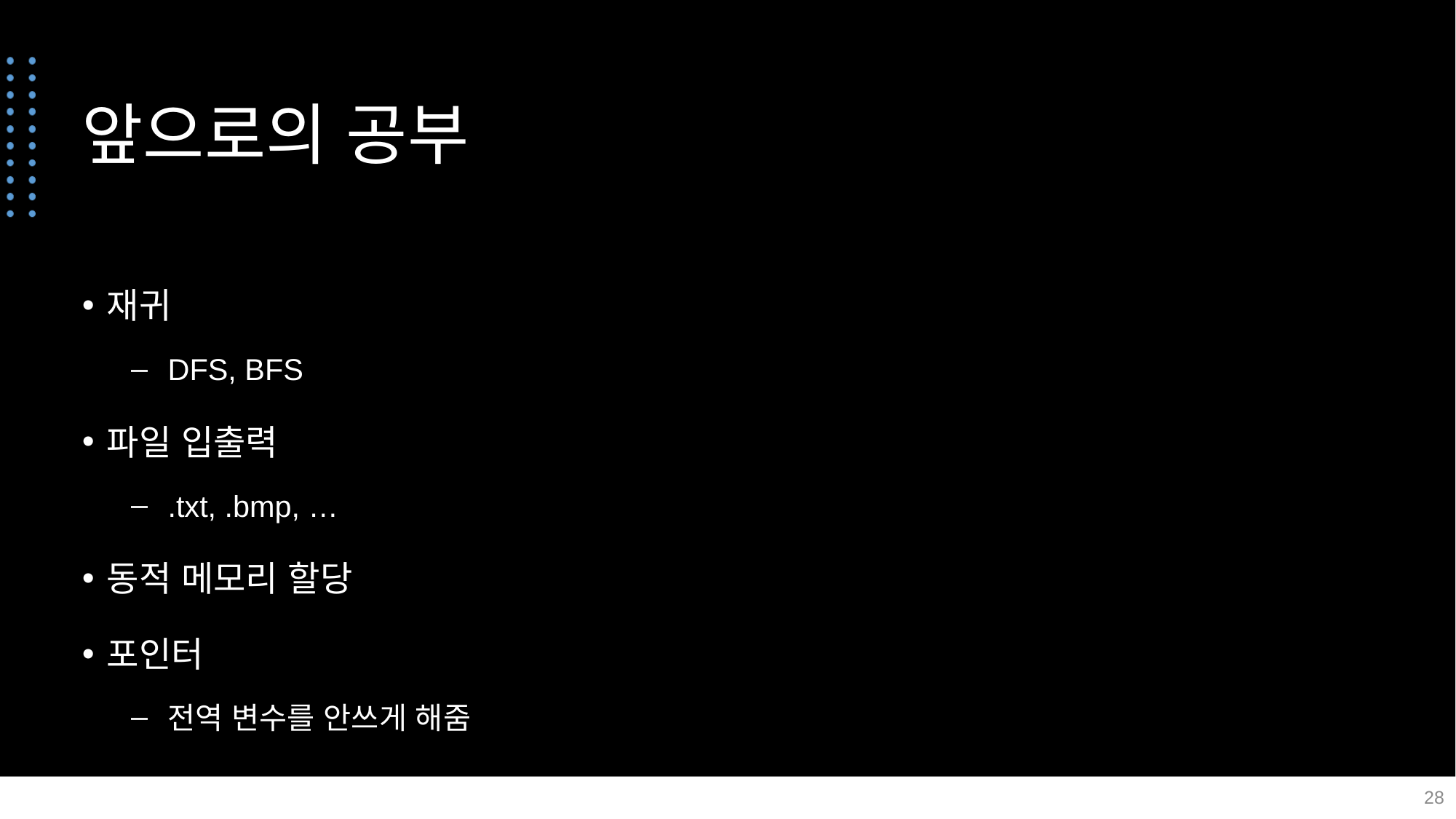

# 앞으로의 공부
재귀
DFS, BFS
파일 입출력
.txt, .bmp, …
동적 메모리 할당
포인터
전역 변수를 안쓰게 해줌

28